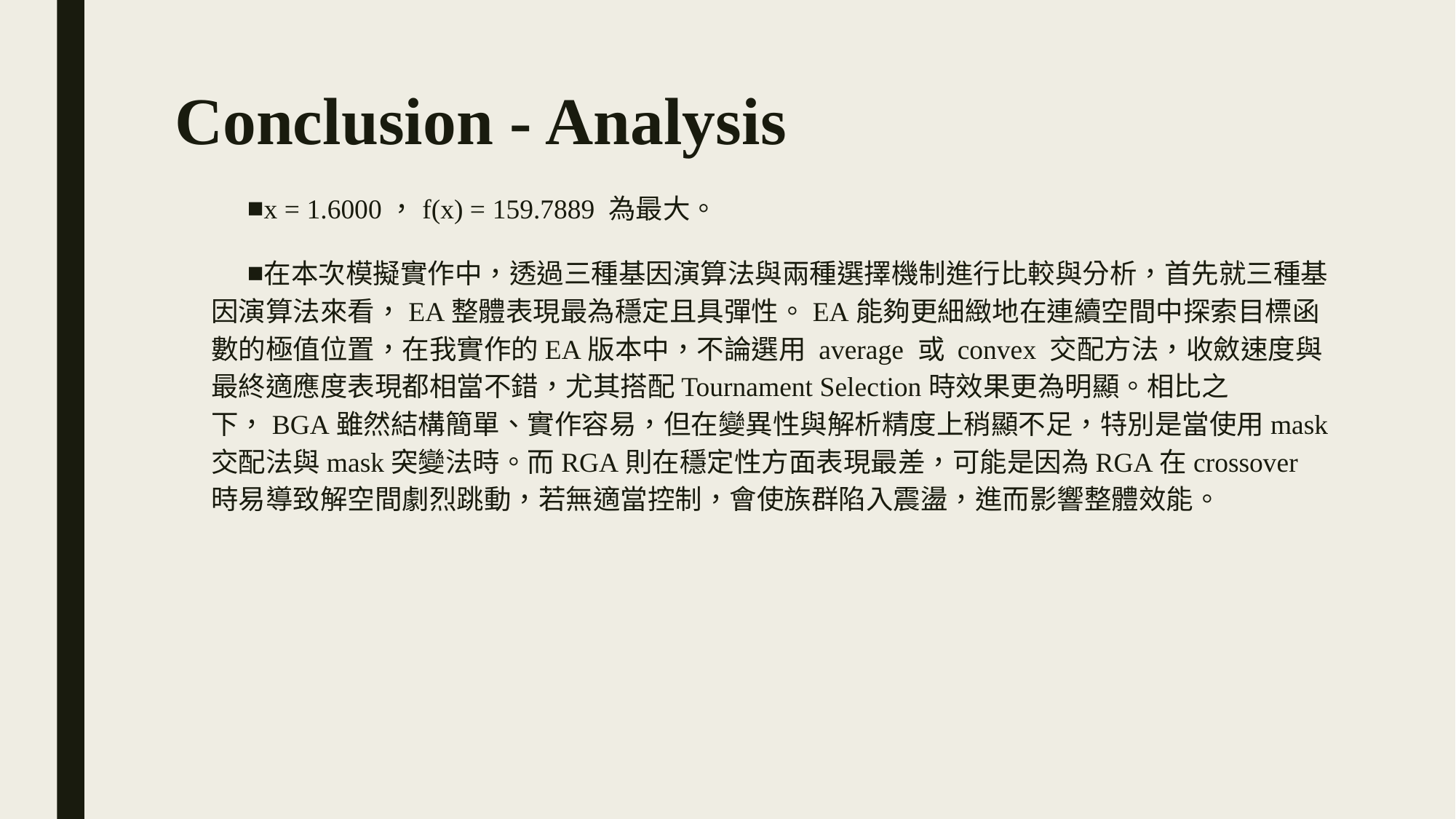

# Conclusion - Analysis
x = 1.6000，f(x) = 159.7889 為最大。
在本次模擬實作中，透過三種基因演算法與兩種選擇機制進行比較與分析，首先就三種基因演算法來看，EA整體表現最為穩定且具彈性。EA能夠更細緻地在連續空間中探索目標函數的極值位置，在我實作的EA版本中，不論選用 average 或 convex 交配方法，收斂速度與最終適應度表現都相當不錯，尤其搭配Tournament Selection時效果更為明顯。相比之下，BGA雖然結構簡單、實作容易，但在變異性與解析精度上稍顯不足，特別是當使用mask交配法與mask突變法時。而RGA則在穩定性方面表現最差，可能是因為RGA在crossover時易導致解空間劇烈跳動，若無適當控制，會使族群陷入震盪，進而影響整體效能。